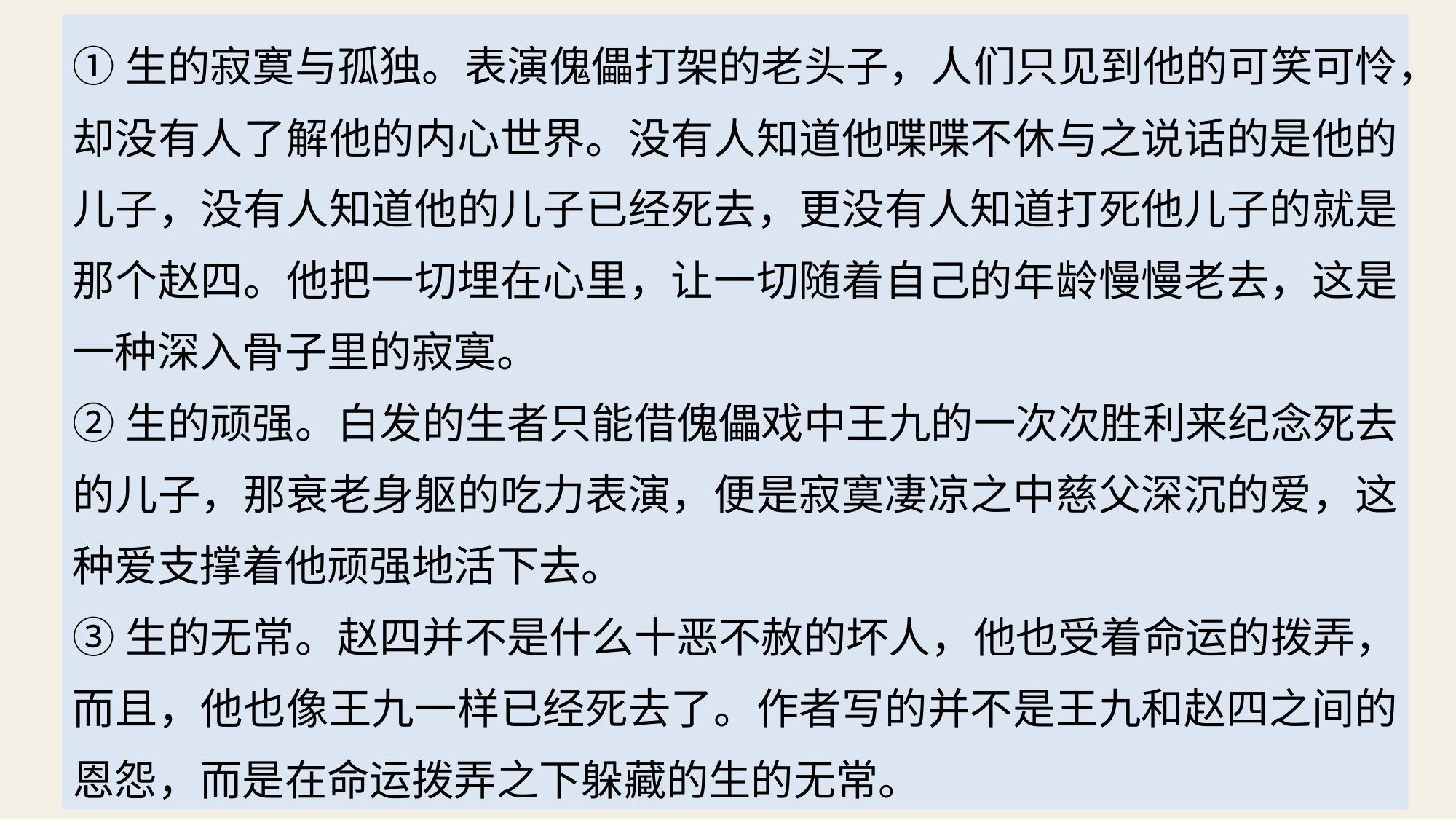

①生的寂寞与孤独。表演傀儡打架的老头子，人们只见到他的可笑可怜，却没有人了解他的内心世界。没有人知道他喋喋不休与之说话的是他的儿子，没有人知道他的儿子已经死去，更没有人知道打死他儿子的就是那个赵四。他把一切埋在心里，让一切随着自己的年龄慢慢老去，这是一种深入骨子里的寂寞。
②生的顽强。白发的生者只能借傀儡戏中王九的一次次胜利来纪念死去的儿子，那衰老身躯的吃力表演，便是寂寞凄凉之中慈父深沉的爱，这种爱支撑着他顽强地活下去。
③生的无常。赵四并不是什么十恶不赦的坏人，他也受着命运的拨弄，而且，他也像王九一样已经死去了。作者写的并不是王九和赵四之间的恩怨，而是在命运拨弄之下躲藏的生的无常。